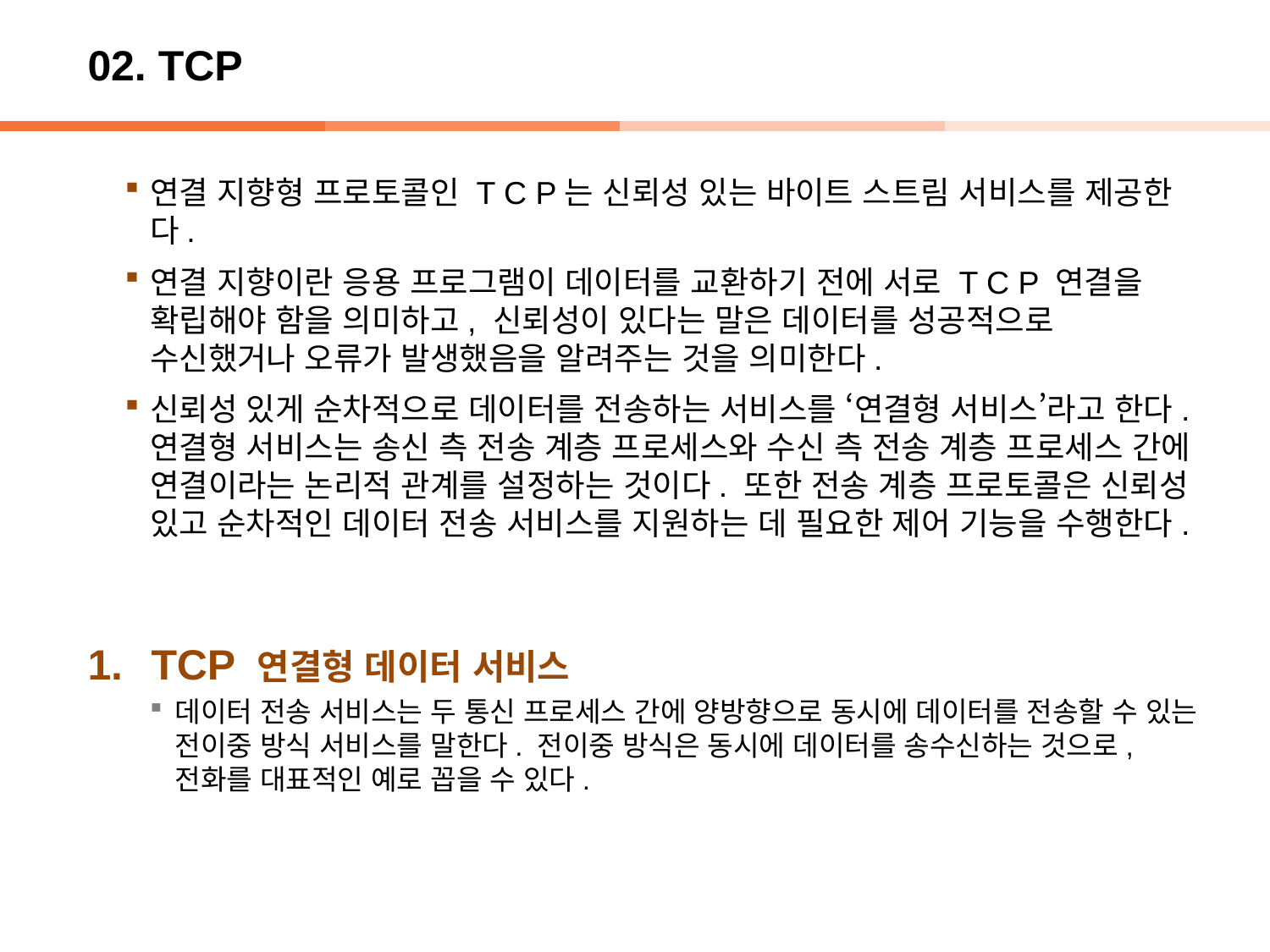

# 02. TCP
연결 지향형 프로토콜인 T C P는 신뢰성 있는 바이트 스트림 서비스를 제공한다.
연결 지향이란 응용 프로그램이 데이터를 교환하기 전에 서로 T C P 연결을 확립해야 함을 의미하고, 신뢰성이 있다는 말은 데이터를 성공적으로 수신했거나 오류가 발생했음을 알려주는 것을 의미한다.
신뢰성 있게 순차적으로 데이터를 전송하는 서비스를 ‘연결형 서비스’라고 한다. 연결형 서비스는 송신 측 전송 계층 프로세스와 수신 측 전송 계층 프로세스 간에 연결이라는 논리적 관계를 설정하는 것이다. 또한 전송 계층 프로토콜은 신뢰성 있고 순차적인 데이터 전송 서비스를 지원하는 데 필요한 제어 기능을 수행한다.

TCP 연결형 데이터 서비스
데이터 전송 서비스는 두 통신 프로세스 간에 양방향으로 동시에 데이터를 전송할 수 있는 전이중 방식 서비스를 말한다. 전이중 방식은 동시에 데이터를 송수신하는 것으로, 전화를 대표적인 예로 꼽을 수 있다.